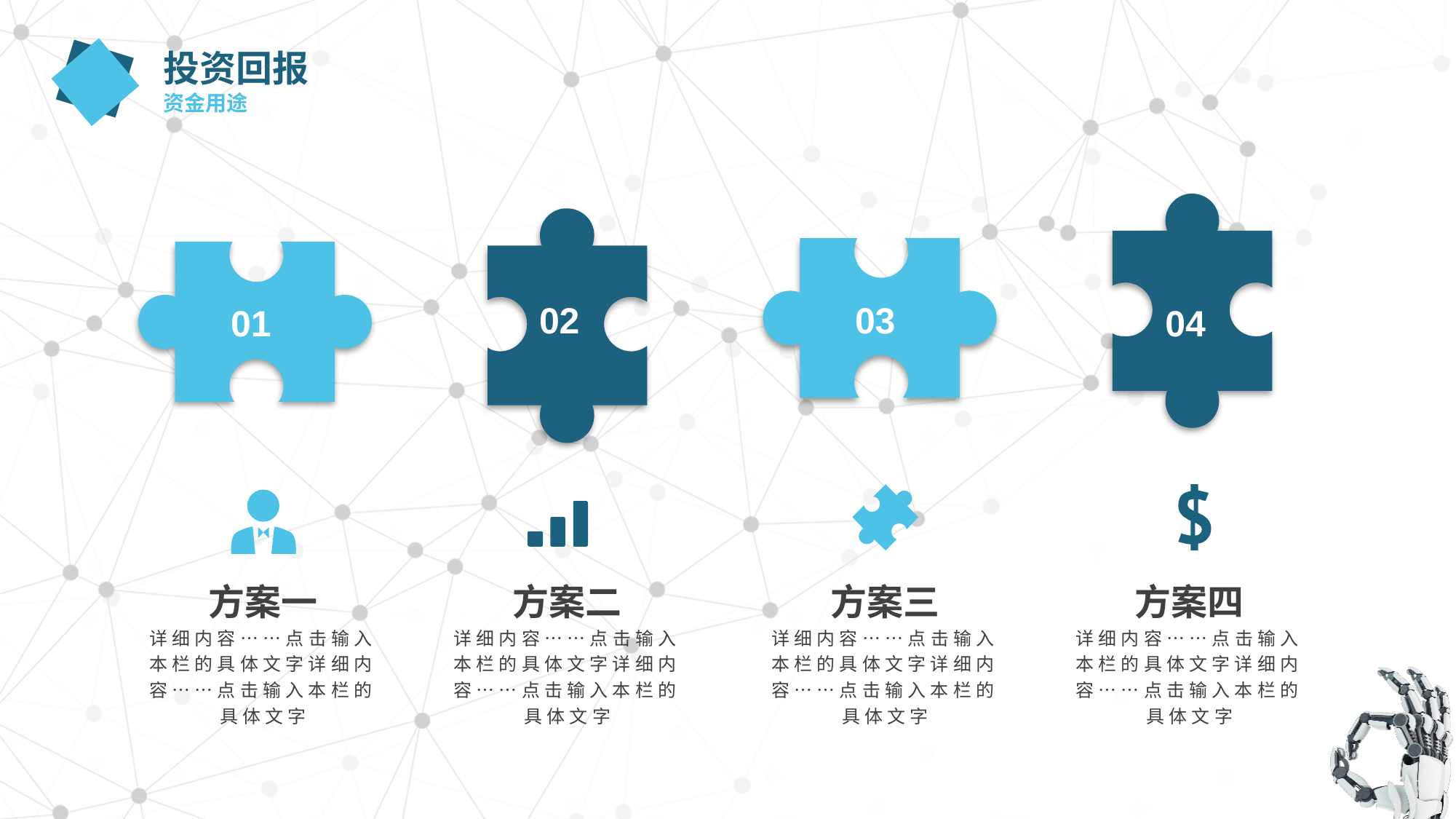

投资回报
资金用途

02
03
04
01

方案一
详细内容……点击输入本栏的具体文字详细内容……点击输入本栏的具体文字
方案二
详细内容……点击输入本栏的具体文字详细内容……点击输入本栏的具体文字
方案三
详细内容……点击输入本栏的具体文字详细内容……点击输入本栏的具体文字
方案四
详细内容……点击输入本栏的具体文字详细内容……点击输入本栏的具体文字